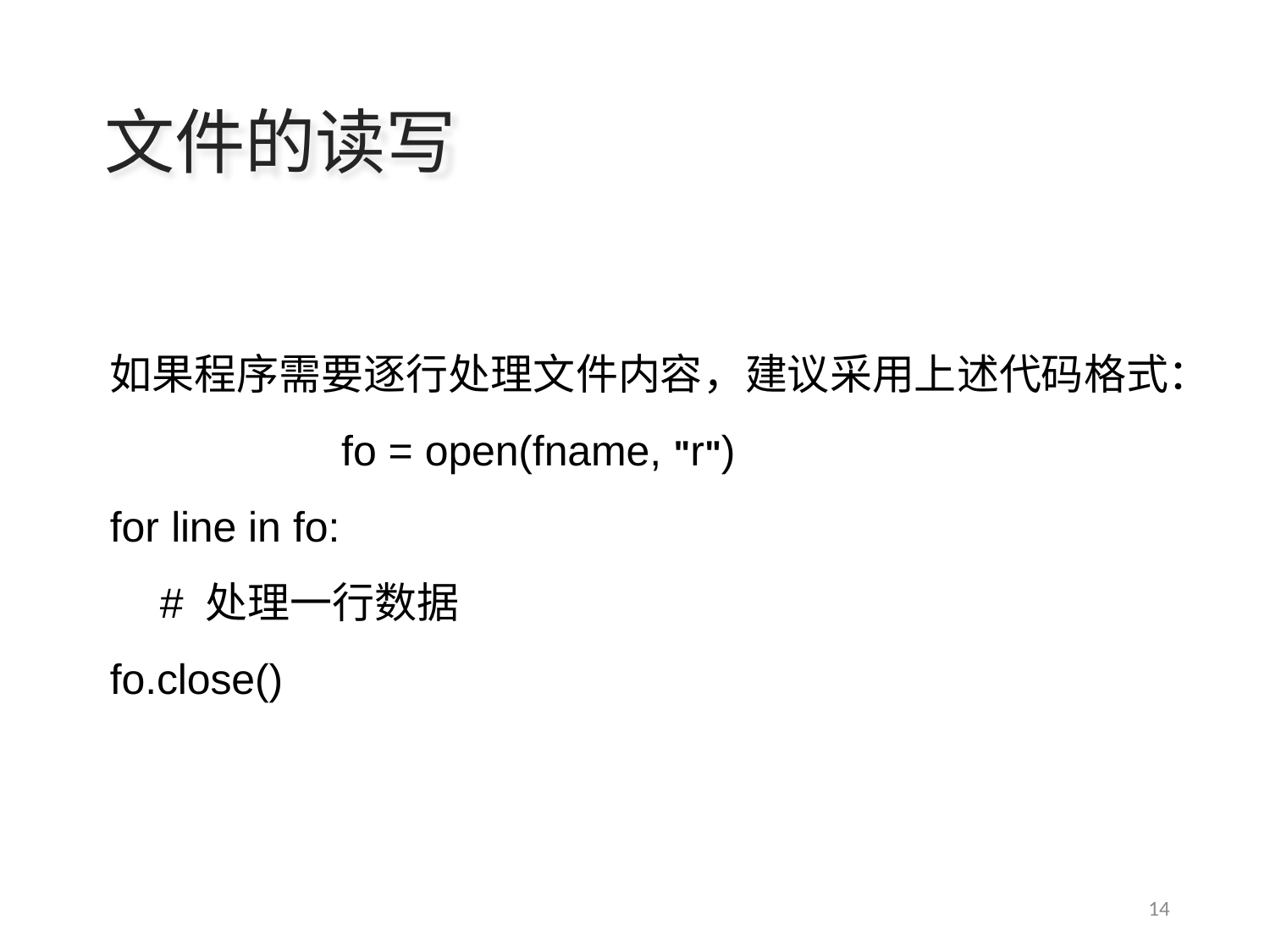

# 文件的读写
如果程序需要逐行处理文件内容，建议采用上述代码格式：  fo = open(fname, "r")
for line in fo:
# 处理一行数据
fo.close()
14